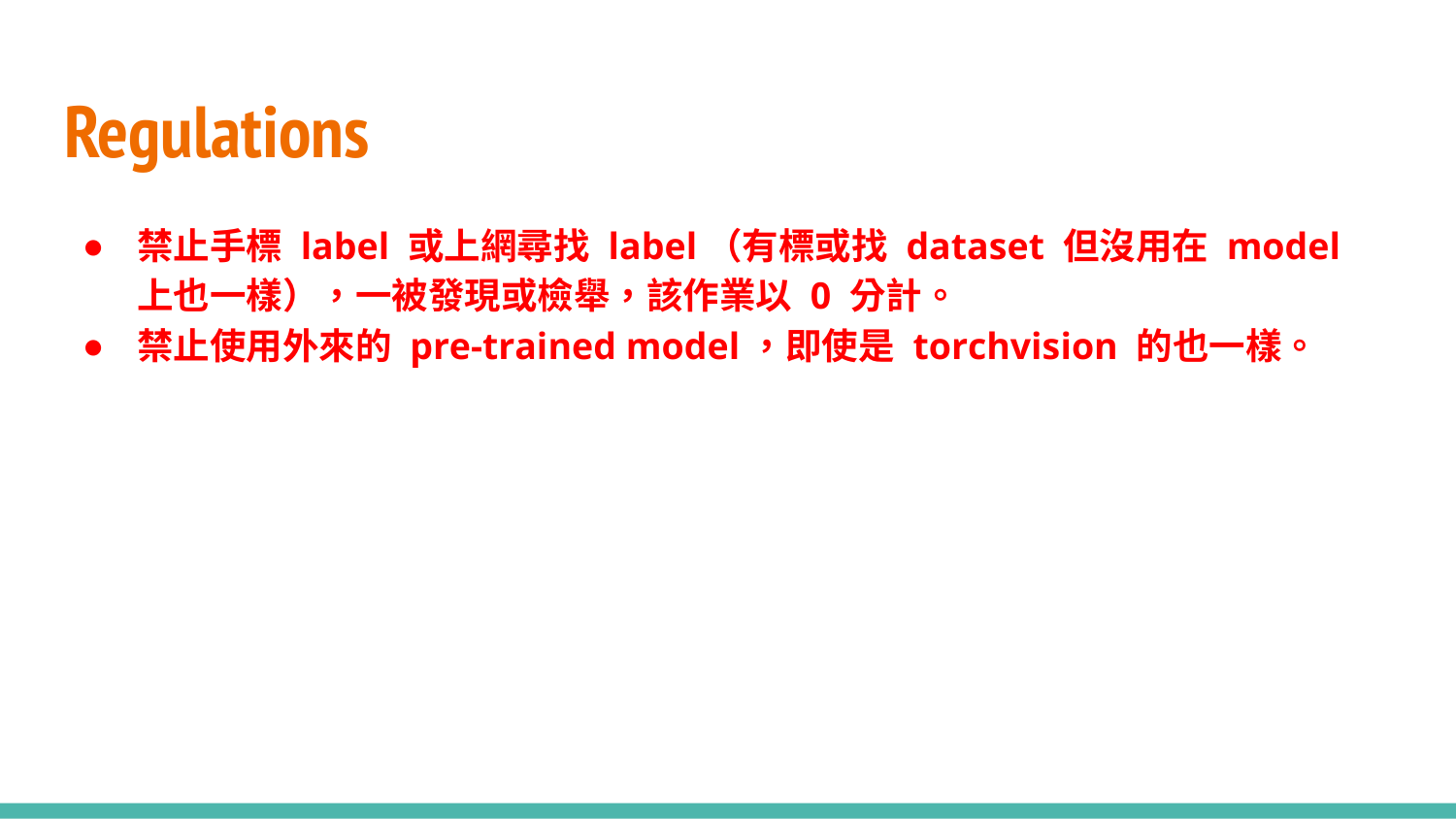

# Regulations
禁止手標 label 或上網尋找 label（有標或找 dataset 但沒用在 model 上也一樣），一被發現或檢舉，該作業以 0 分計。
禁止使用外來的 pre-trained model，即使是 torchvision 的也一樣。